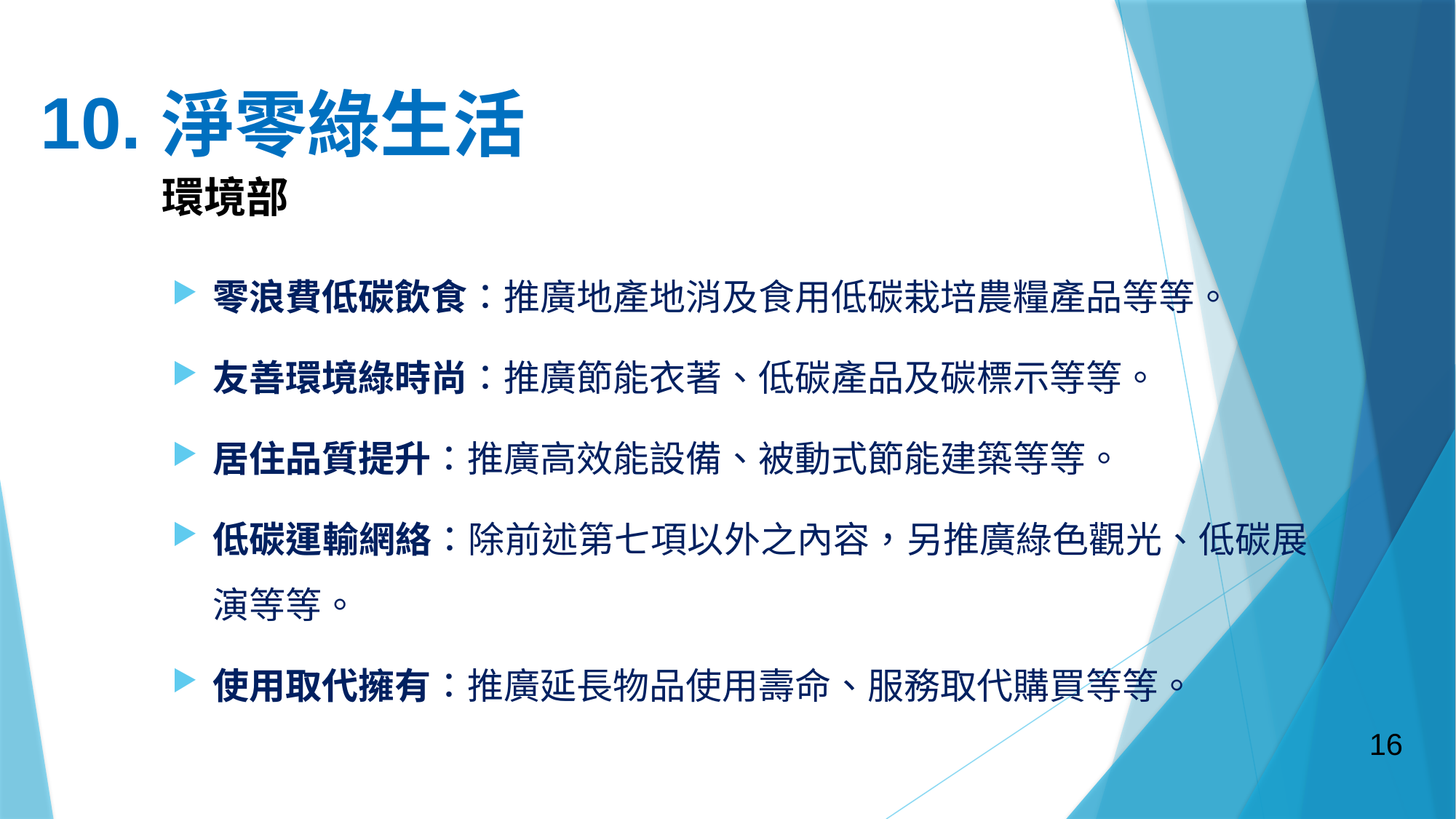

10.
# 淨零綠生活
環境部
零浪費低碳飲食：推廣地產地消及食用低碳栽培農糧產品等等。
友善環境綠時尚：推廣節能衣著、低碳產品及碳標示等等。
居住品質提升：推廣高效能設備、被動式節能建築等等。
低碳運輸網絡：除前述第七項以外之內容，另推廣綠色觀光、低碳展演等等。
使用取代擁有：推廣延長物品使用壽命、服務取代購買等等。
16